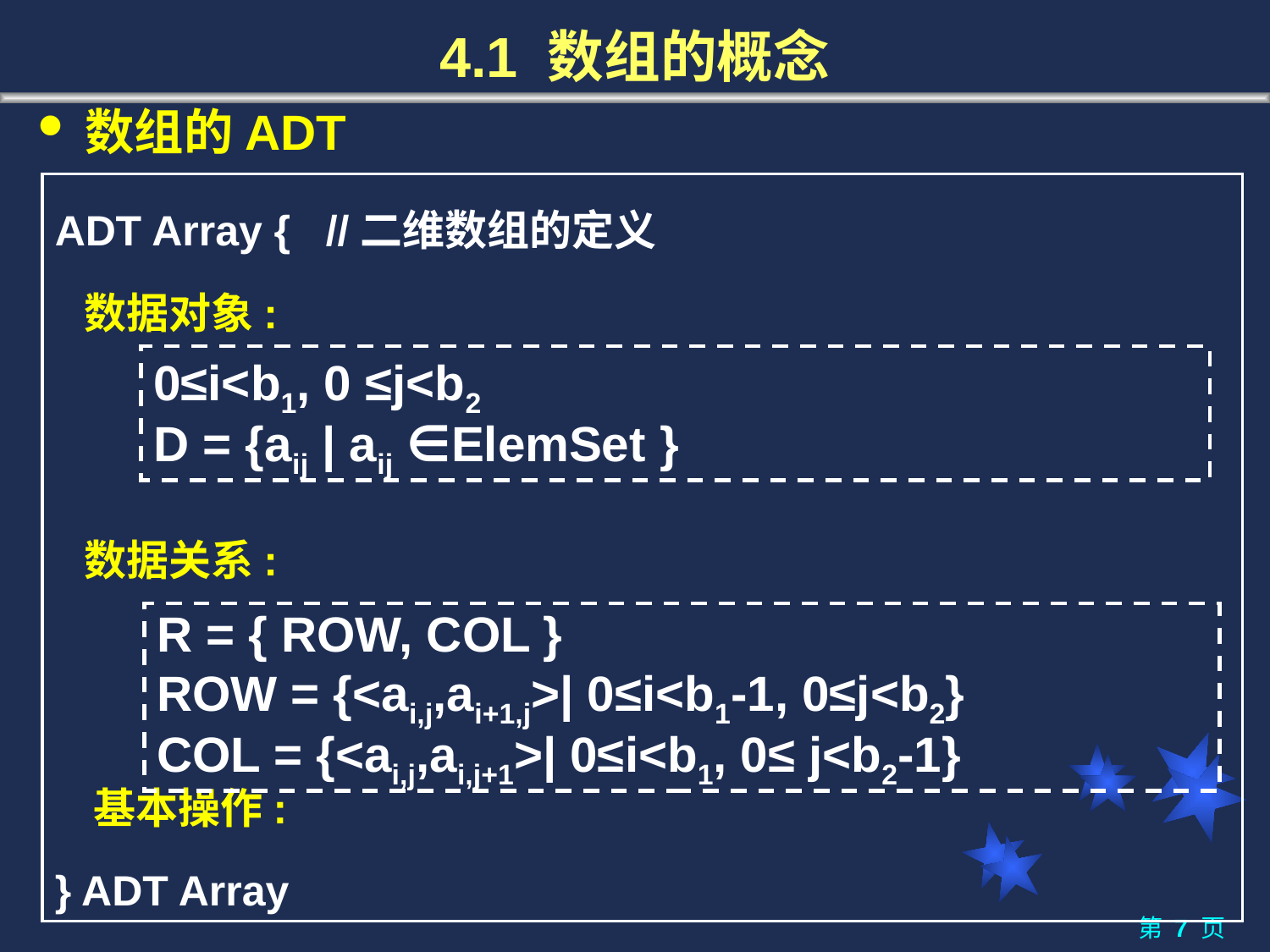

# 4.1 数组的概念
数组的ADT
ADT Array {   //二维数组的定义
  数据对象:

  数据关系:

   基本操作:
} ADT Array
0≤i<b1, 0 ≤j<b2
D = {aij | aij ∈ElemSet }
R = { ROW, COL }
ROW = {<ai,j,ai+1,j>| 0≤i<b1-1, 0≤j<b2}
COL = {<ai,j,ai,j+1>| 0≤i<b1, 0≤ j<b2-1}
第 7 页